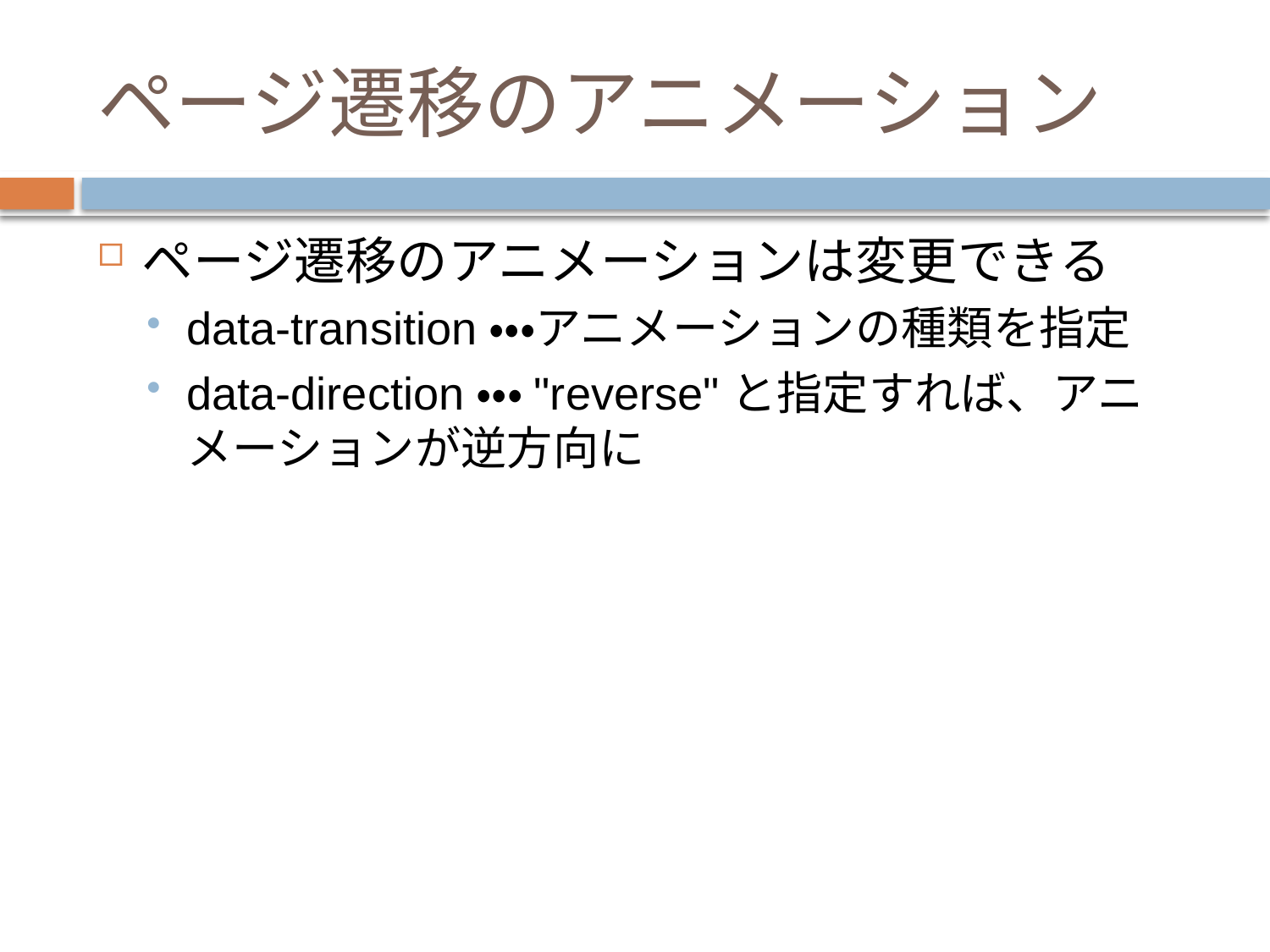

# ページ遷移のアニメーション
ページ遷移のアニメーションは変更できる
data-transition・・・アニメーションの種類を指定
data-direction・・・"reverse"と指定すれば、アニメーションが逆方向に